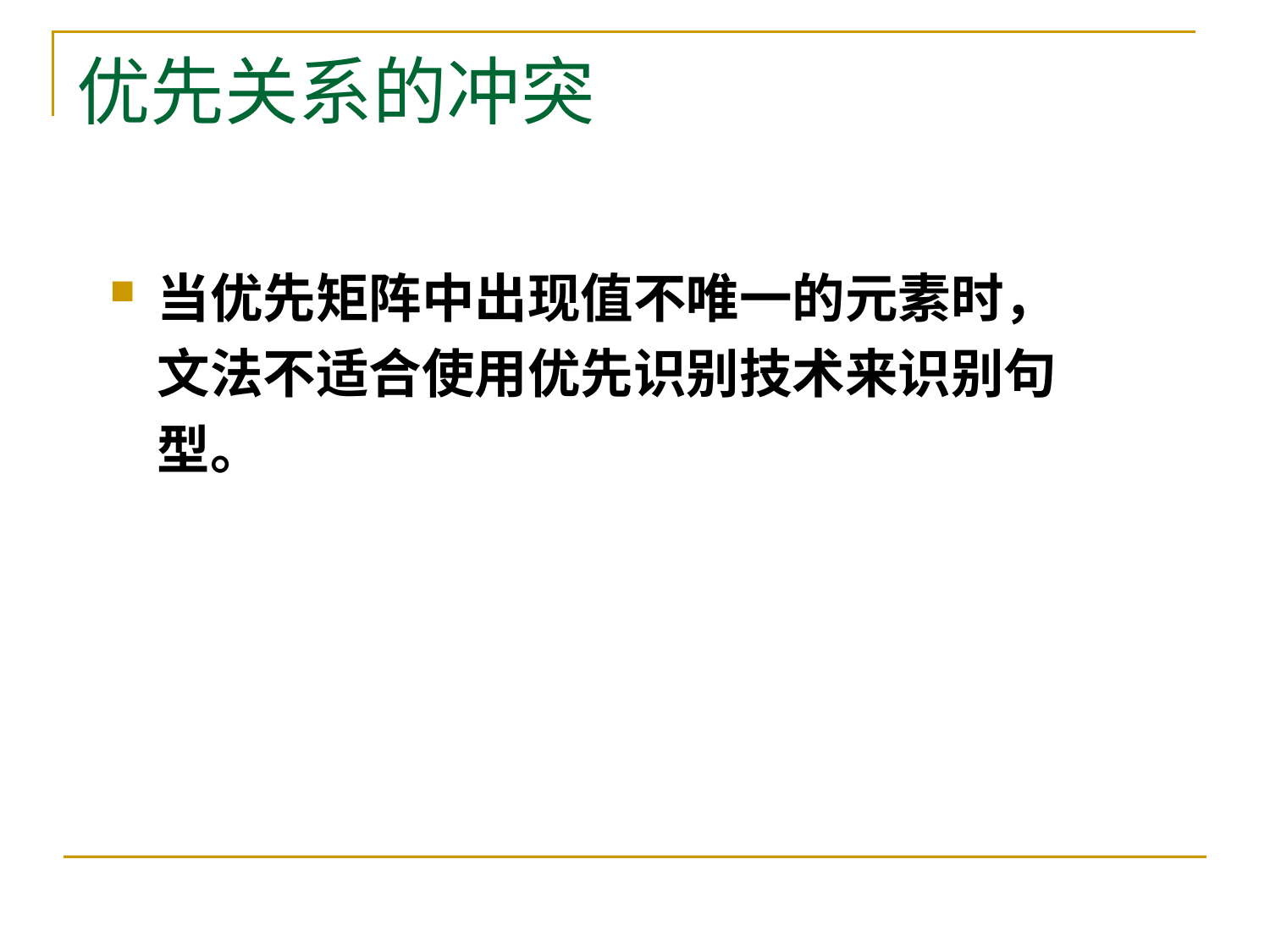

# 优先关系的冲突
当优先矩阵中出现值不唯一的元素时，文法不适合使用优先识别技术来识别句型。

23